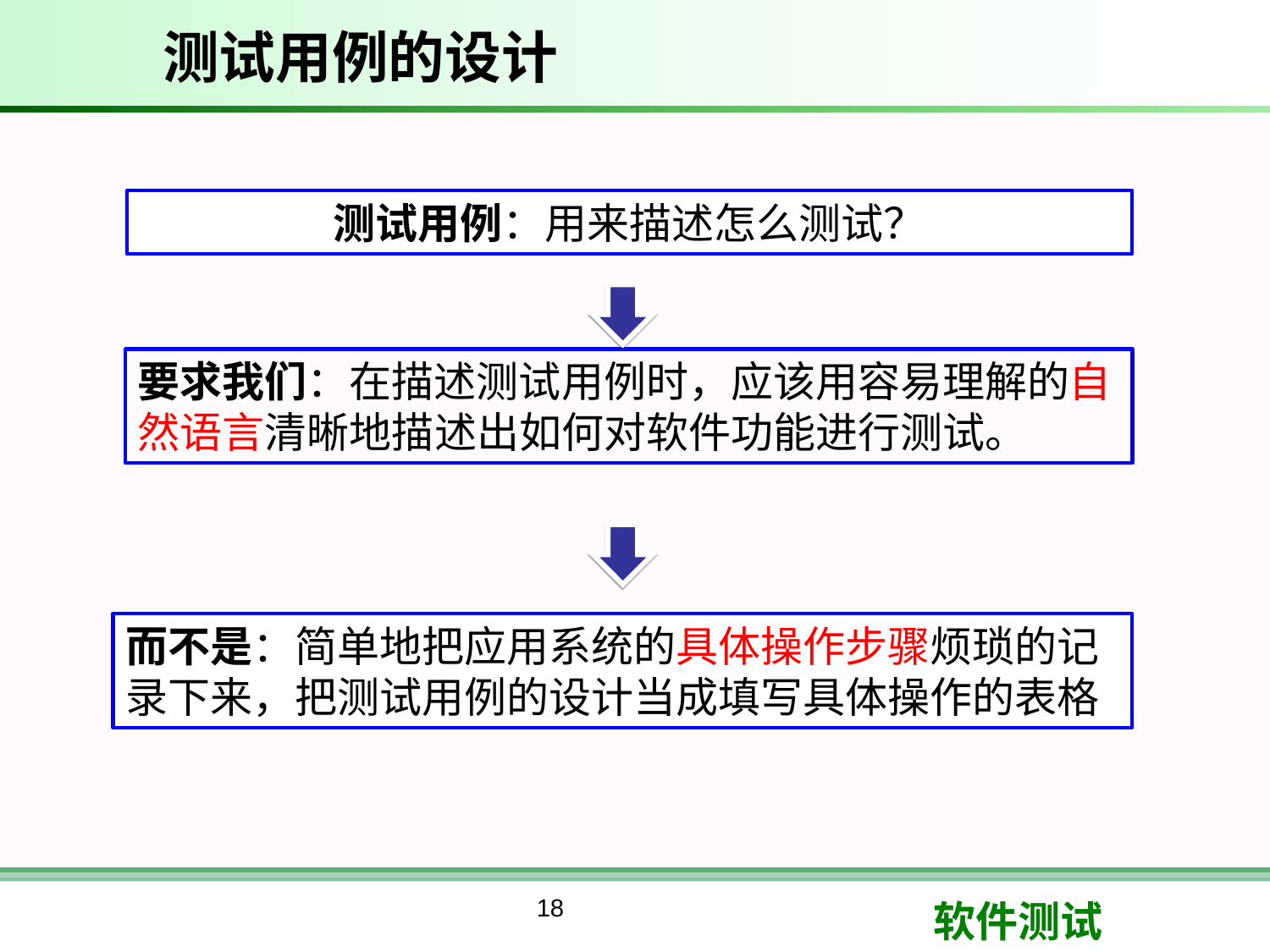

# 测试用例的设计
测试用例：用来描述怎么测试？

要求我们：在描述测试用例时，应该用容易理解的自然语言清晰地描述出如何对软件功能进行测试。

而不是：简单地把应用系统的具体操作步骤烦琐的记录下来，把测试用例的设计当成填写具体操作的表格
18